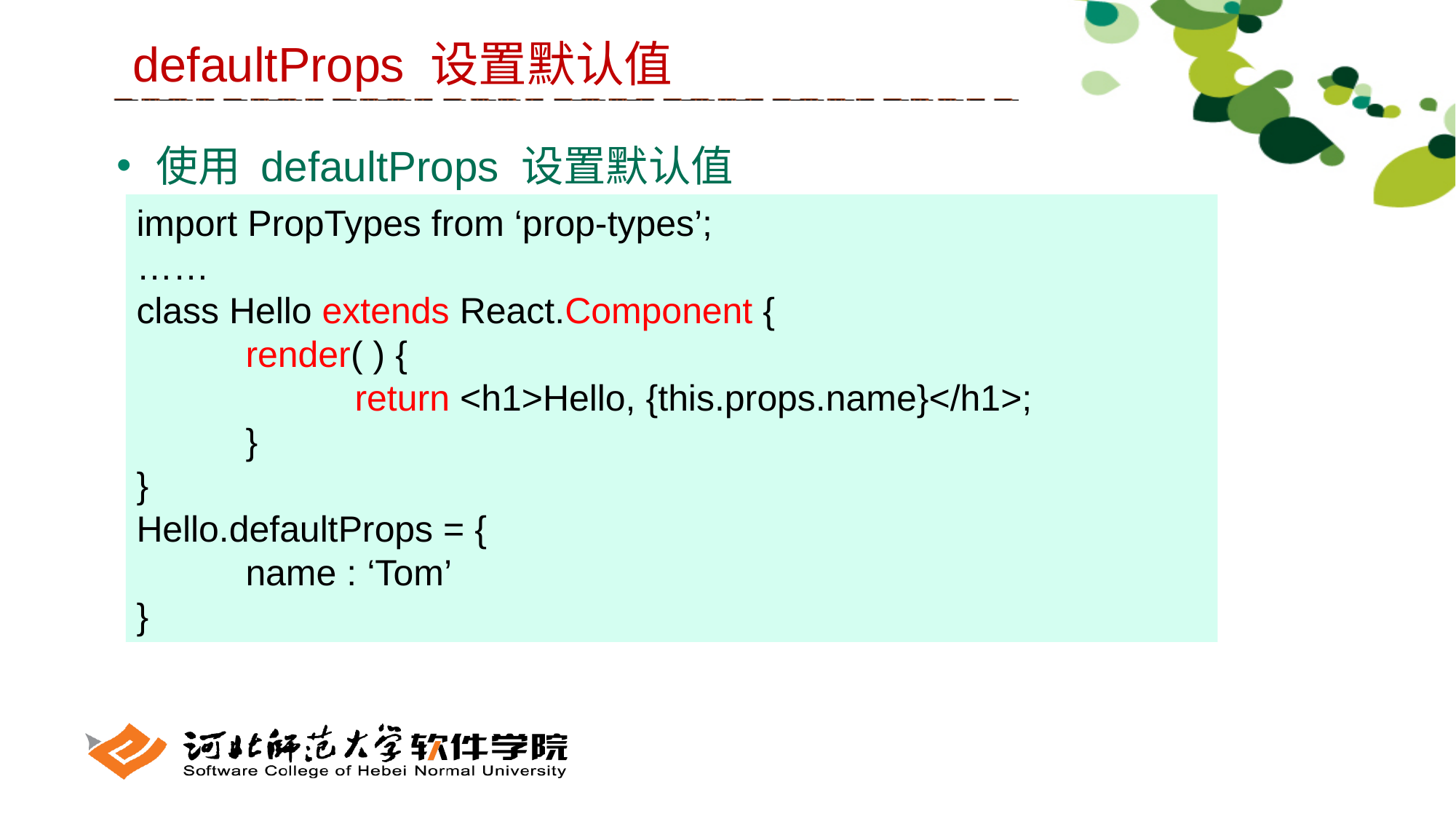

defaultProps 设置默认值
 使用 defaultProps 设置默认值
import PropTypes from ‘prop-types’;
……
class Hello extends React.Component {
	render( ) {
		return <h1>Hello, {this.props.name}</h1>;
	}
}
Hello.defaultProps = {
	name : ‘Tom’
}